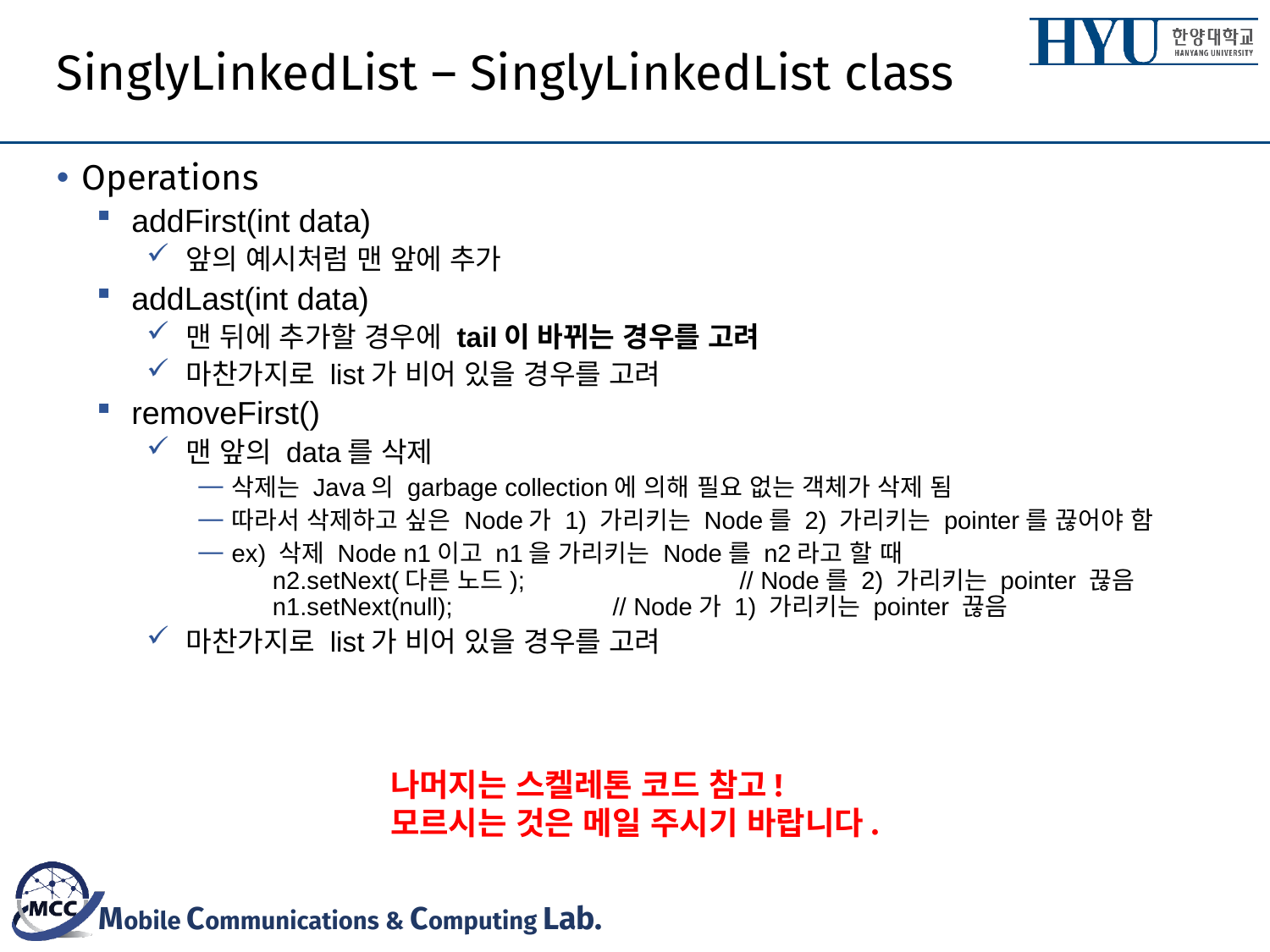

# SinglyLinkedList – SinglyLinkedList class

Operations
addFirst(int data)
앞의 예시처럼 맨 앞에 추가
addLast(int data)
맨 뒤에 추가할 경우에 tail이 바뀌는 경우를 고려
마찬가지로 list가 비어 있을 경우를 고려
removeFirst()
맨 앞의 data를 삭제
삭제는 Java의 garbage collection에 의해 필요 없는 객체가 삭제 됨
따라서 삭제하고 싶은 Node가 1) 가리키는 Node를 2) 가리키는 pointer를 끊어야 함
ex) 삭제 Node n1이고 n1을 가리키는 Node를 n2라고 할 때
     n2.setNext(다른 노드);		// Node를 2) 가리키는 pointer 끊음
     n1.setNext(null);		// Node가 1) 가리키는 pointer 끊음
마찬가지로 list가 비어 있을 경우를 고려
나머지는 스켈레톤 코드 참고!
모르시는 것은 메일 주시기 바랍니다.